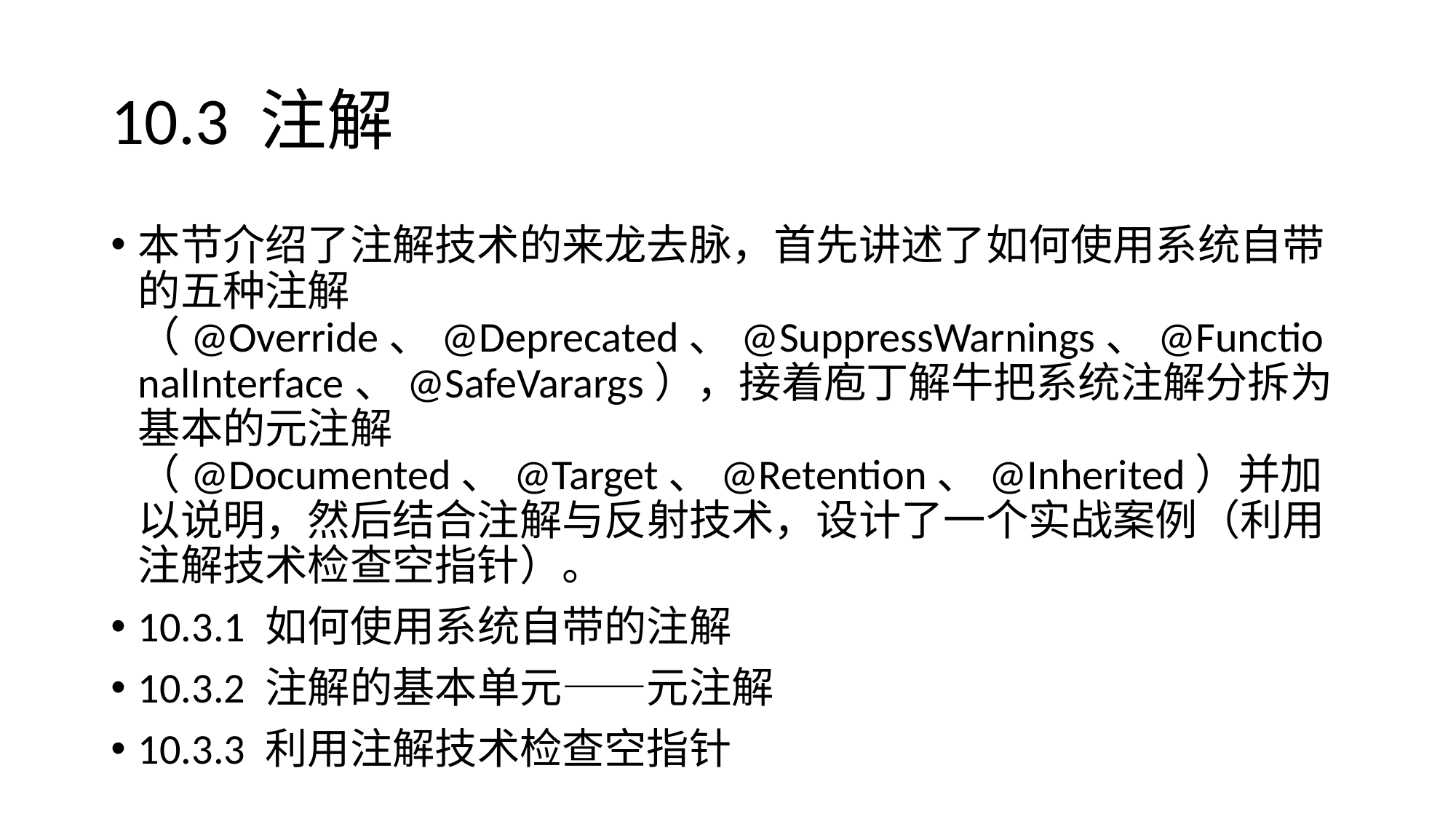

# 10.3 注解
本节介绍了注解技术的来龙去脉，首先讲述了如何使用系统自带的五种注解（@Override、@Deprecated、@SuppressWarnings、@FunctionalInterface、@SafeVarargs），接着庖丁解牛把系统注解分拆为基本的元注解（@Documented、@Target、@Retention、@Inherited）并加以说明，然后结合注解与反射技术，设计了一个实战案例（利用注解技术检查空指针）。
10.3.1 如何使用系统自带的注解
10.3.2 注解的基本单元——元注解
10.3.3 利用注解技术检查空指针